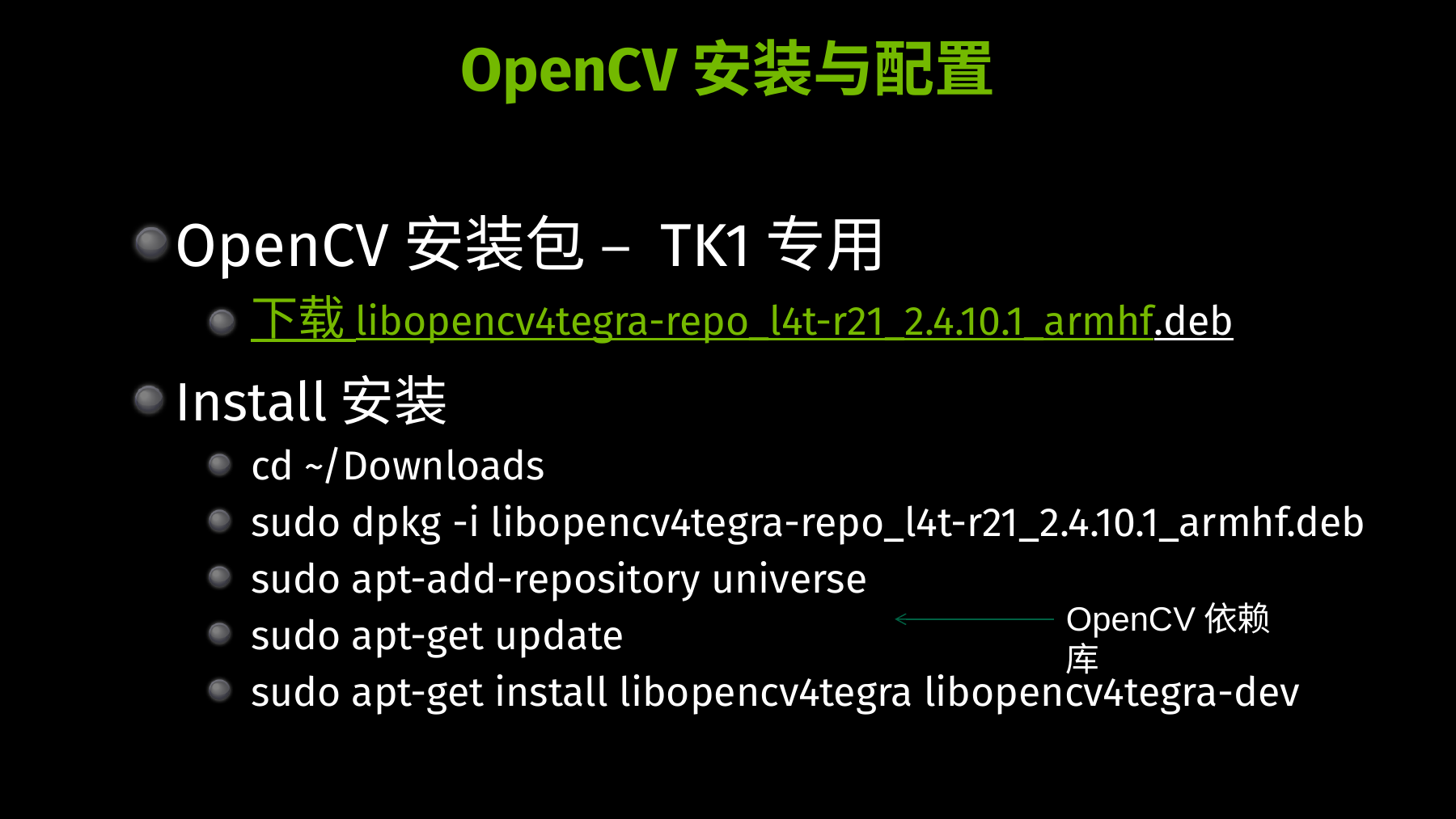

# OpenCV安装与配置
OpenCV安装包 – TK1专用
下载 libopencv4tegra-repo_l4t-r21_2.4.10.1_armhf.deb
Install安装
cd ~/Downloads
sudo dpkg -i libopencv4tegra-repo_l4t-r21_2.4.10.1_armhf.deb
sudo apt-add-repository universe
sudo apt-get update
sudo apt-get install libopencv4tegra libopencv4tegra-dev
OpenCV依赖库